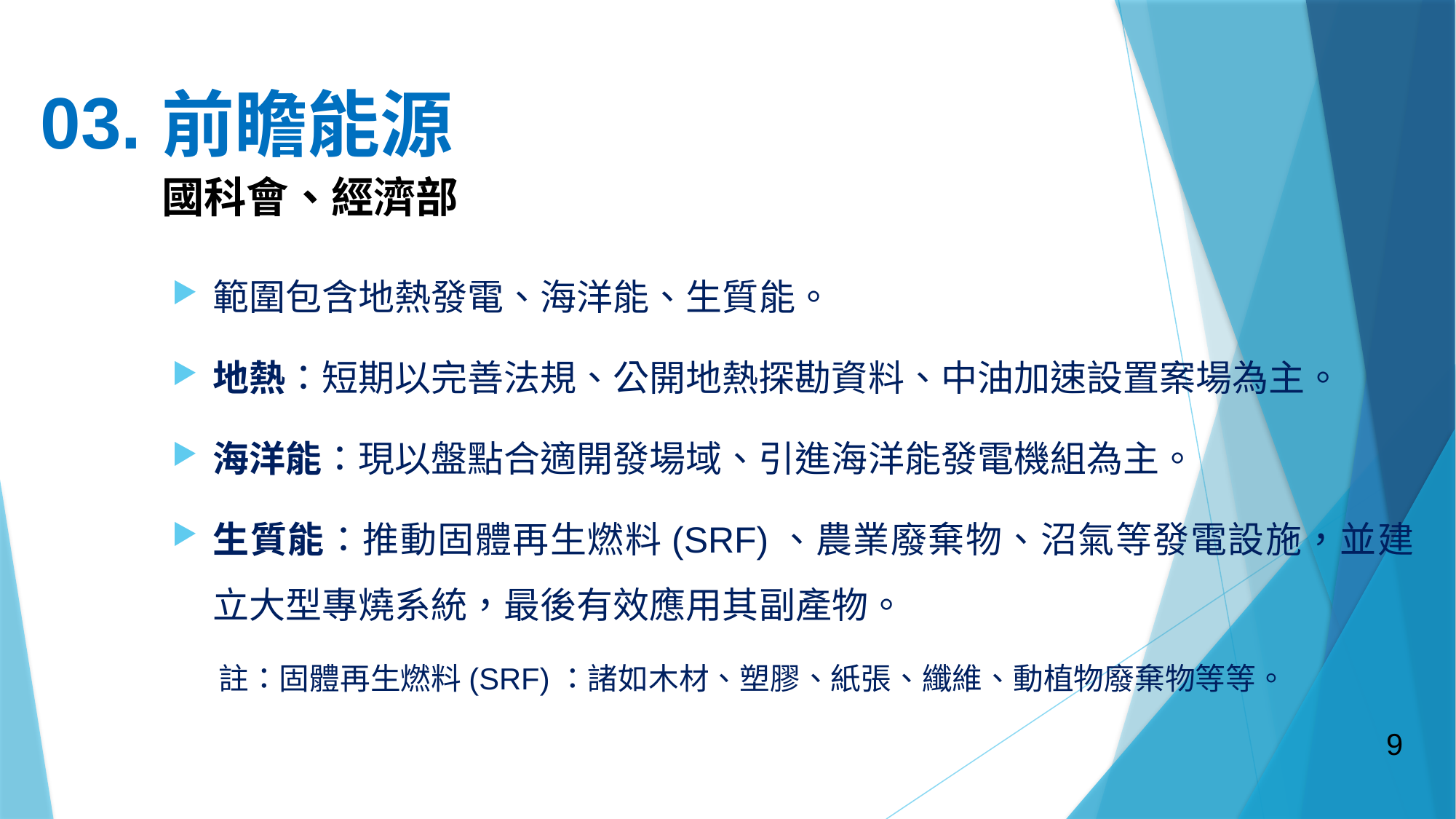

03.
# 前瞻能源
國科會、經濟部
範圍包含地熱發電、海洋能、生質能。
地熱：短期以完善法規、公開地熱探勘資料、中油加速設置案場為主。
海洋能：現以盤點合適開發場域、引進海洋能發電機組為主。
生質能：推動固體再生燃料(SRF)、農業廢棄物、沼氣等發電設施，並建立大型專燒系統，最後有效應用其副產物。

註：固體再生燃料(SRF)：諸如木材、塑膠、紙張、纖維、動植物廢棄物等等。
9